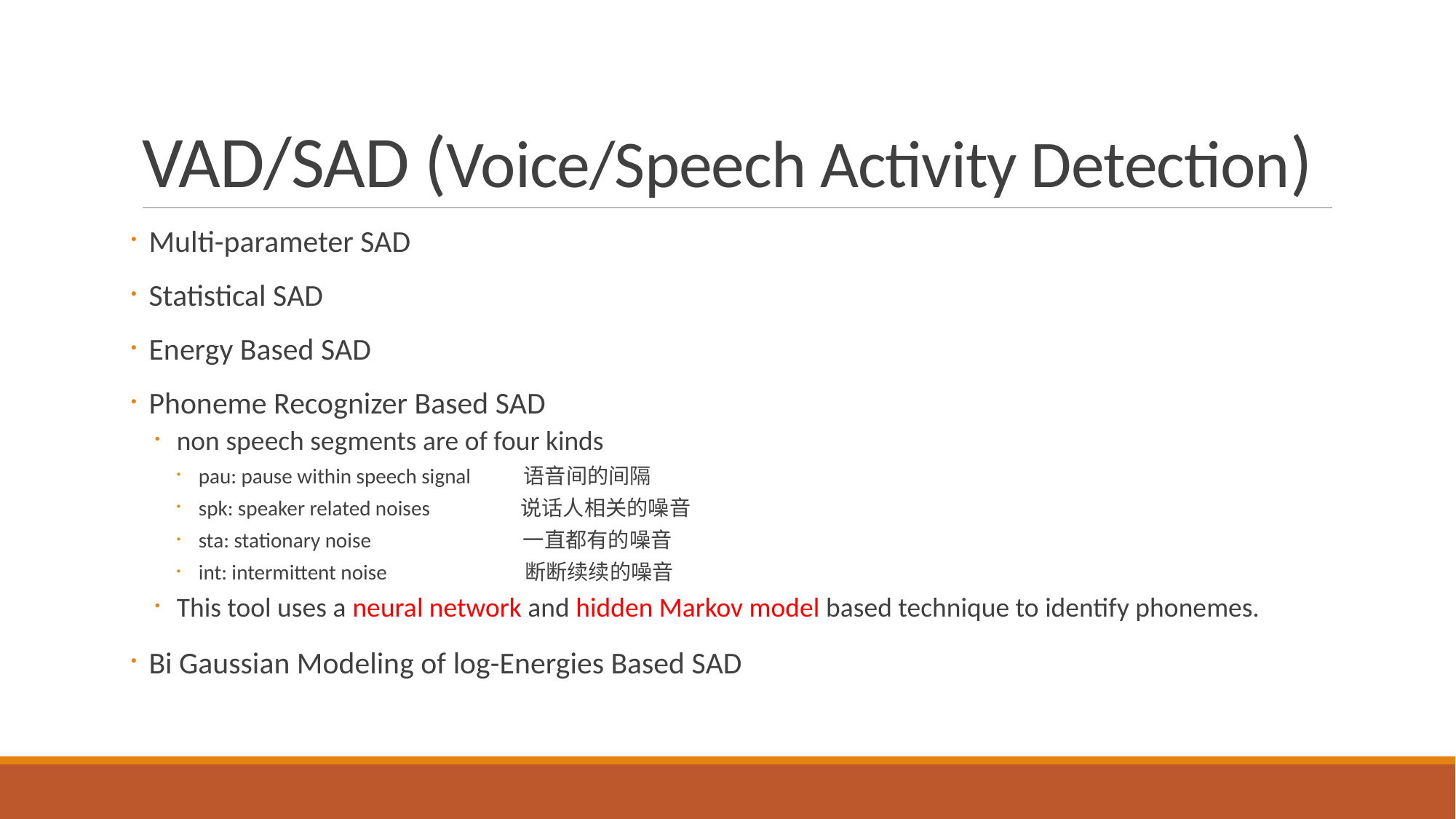

# VAD/SAD (Voice/Speech Activity Detection)
 Multi-parameter SAD
 Statistical SAD
 Energy Based SAD
 Phoneme Recognizer Based SAD
non speech segments are of four kinds
pau: pause within speech signal          语音间的间隔
spk: speaker related noises                  说话人相关的噪音
sta: stationary noise                               一直都有的噪音
int: intermittent noise                            断断续续的噪音
This tool uses a neural network and hidden Markov model based technique to identify phonemes.
 Bi Gaussian Modeling of log-Energies Based SAD